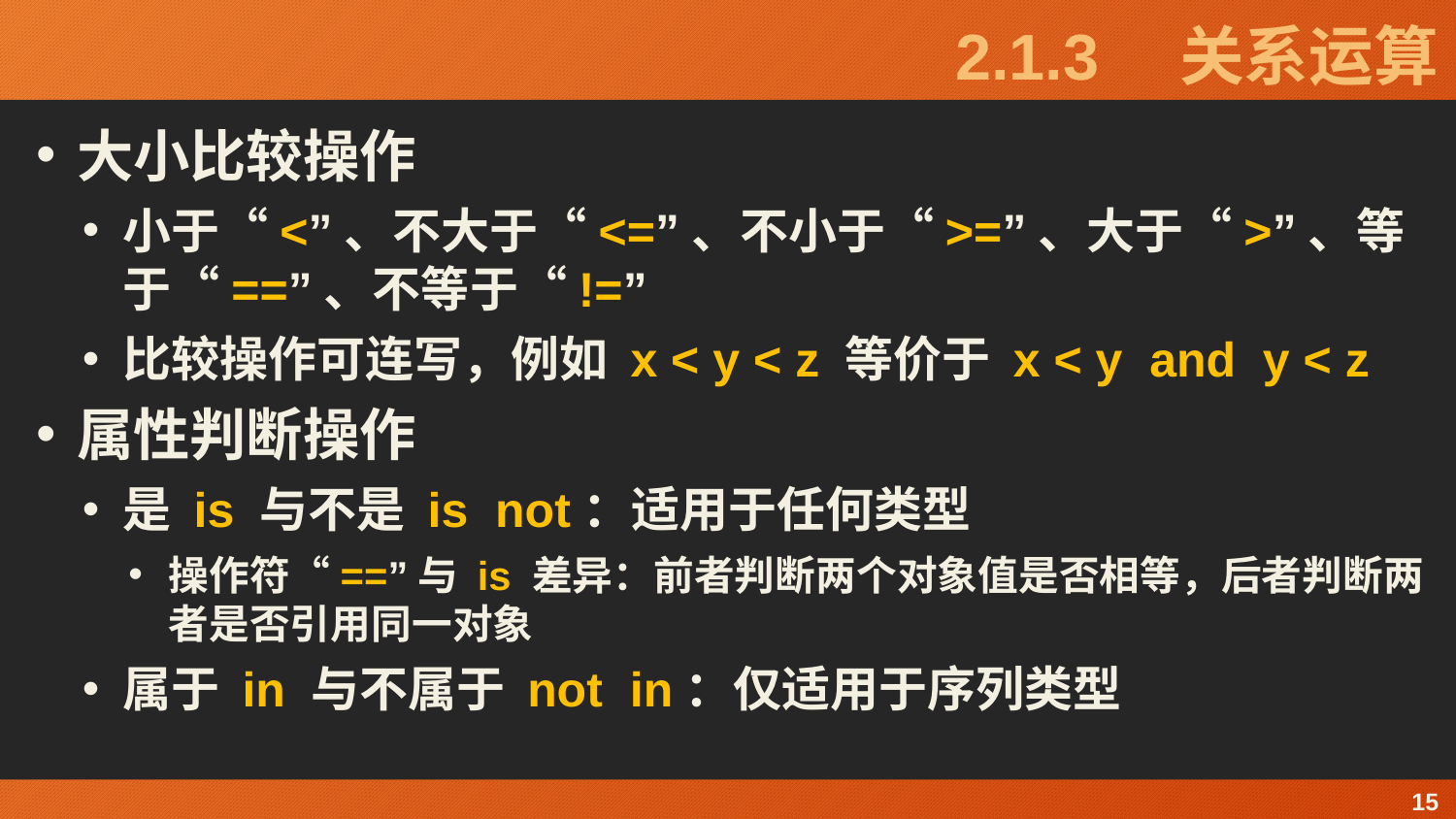

# 2.1.3　关系运算
大小比较操作
小于“<”、不大于“<=”、不小于“>=”、大于“>”、等于“==”、不等于“!=”
比较操作可连写，例如 x < y < z 等价于 x < y  and  y < z
属性判断操作
是 is 与不是 is  not：适用于任何类型
操作符“==”与 is 差异：前者判断两个对象值是否相等，后者判断两者是否引用同一对象
属于 in 与不属于 not  in：仅适用于序列类型
15